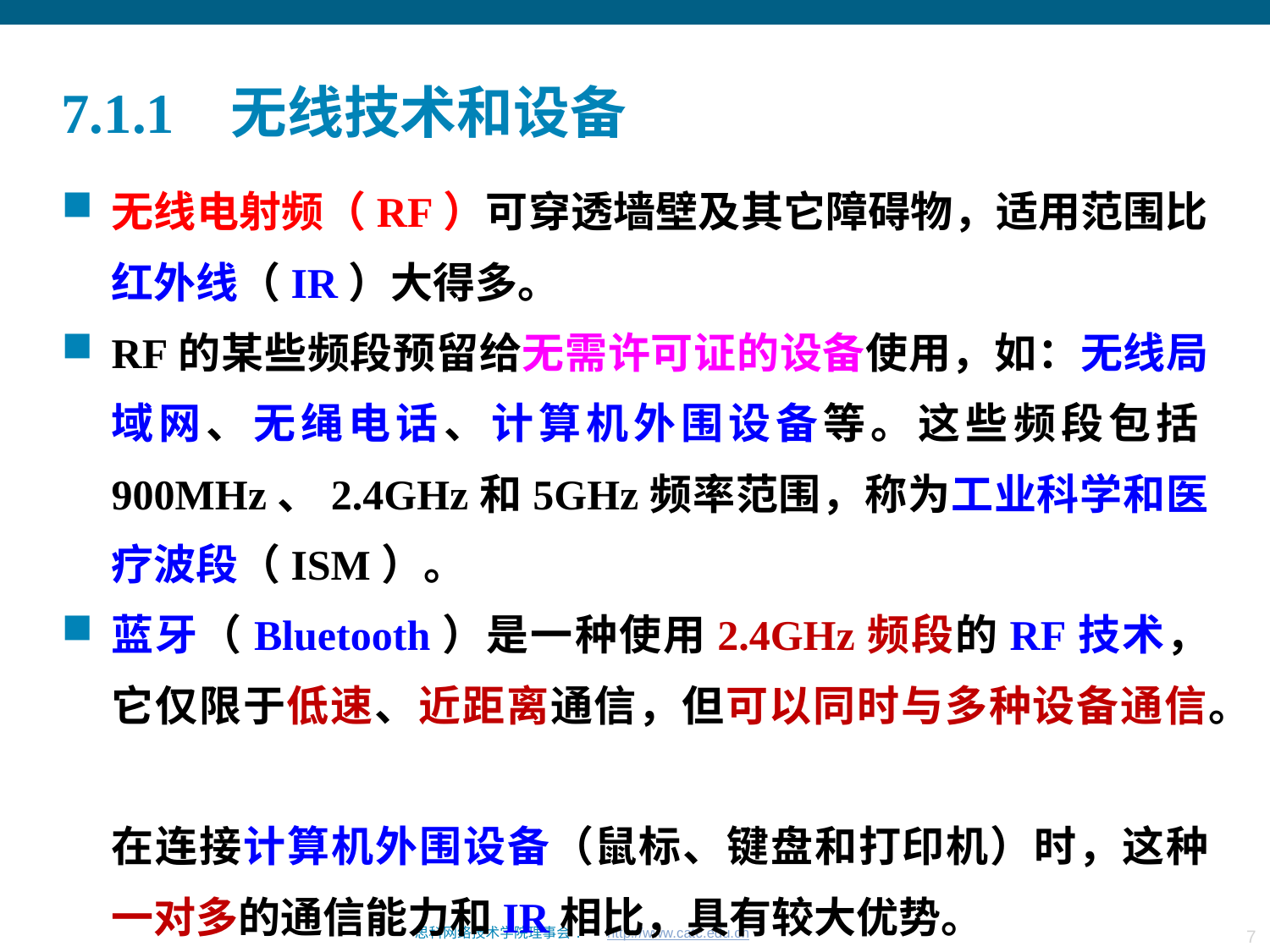

# 7.1.1   无线技术和设备
无线电射频（RF）可穿透墙壁及其它障碍物，适用范围比红外线（IR）大得多。
RF的某些频段预留给无需许可证的设备使用，如：无线局域网、无绳电话、计算机外围设备等。这些频段包括900MHz、2.4GHz和5GHz频率范围，称为工业科学和医疗波段（ISM）。
蓝牙（Bluetooth）是一种使用2.4GHz频段的RF技术，它仅限于低速、近距离通信，但可以同时与多种设备通信。
在连接计算机外围设备（鼠标、键盘和打印机）时，这种一对多的通信能力和IR相比，具有较大优势。